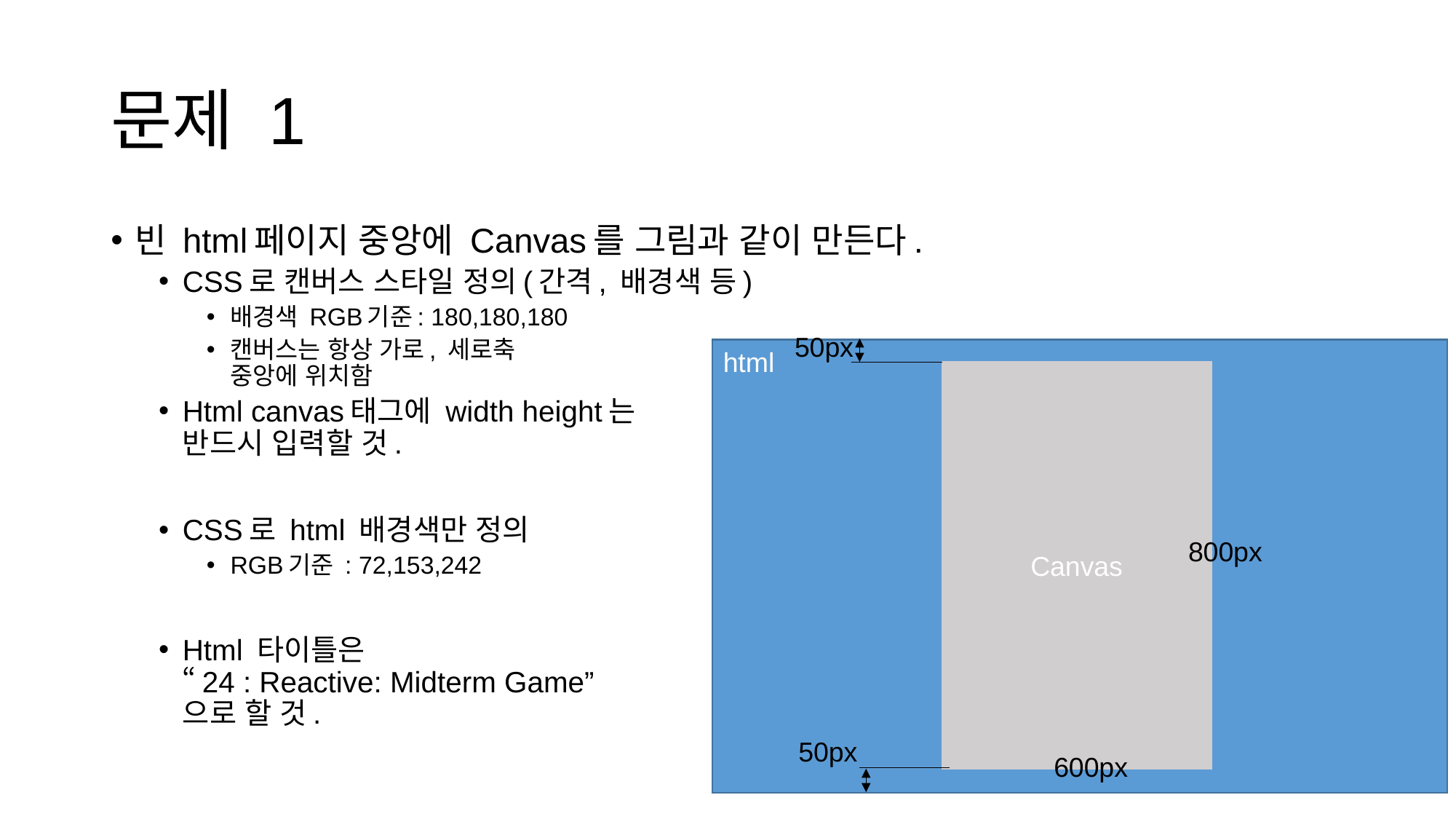

# 문제 1
빈 html페이지 중앙에 Canvas를 그림과 같이 만든다.
CSS로 캔버스 스타일 정의(간격, 배경색 등)
배경색 RGB기준: 180,180,180
캔버스는 항상 가로, 세로축
중앙에 위치함
Html canvas태그에 width height는
반드시 입력할 것.

CSS로 html 배경색만 정의
RGB기준 : 72,153,242

Html 타이틀은
“24 : Reactive: Midterm Game”
으로 할 것.
50px
html
Canvas
800px
600px
50px